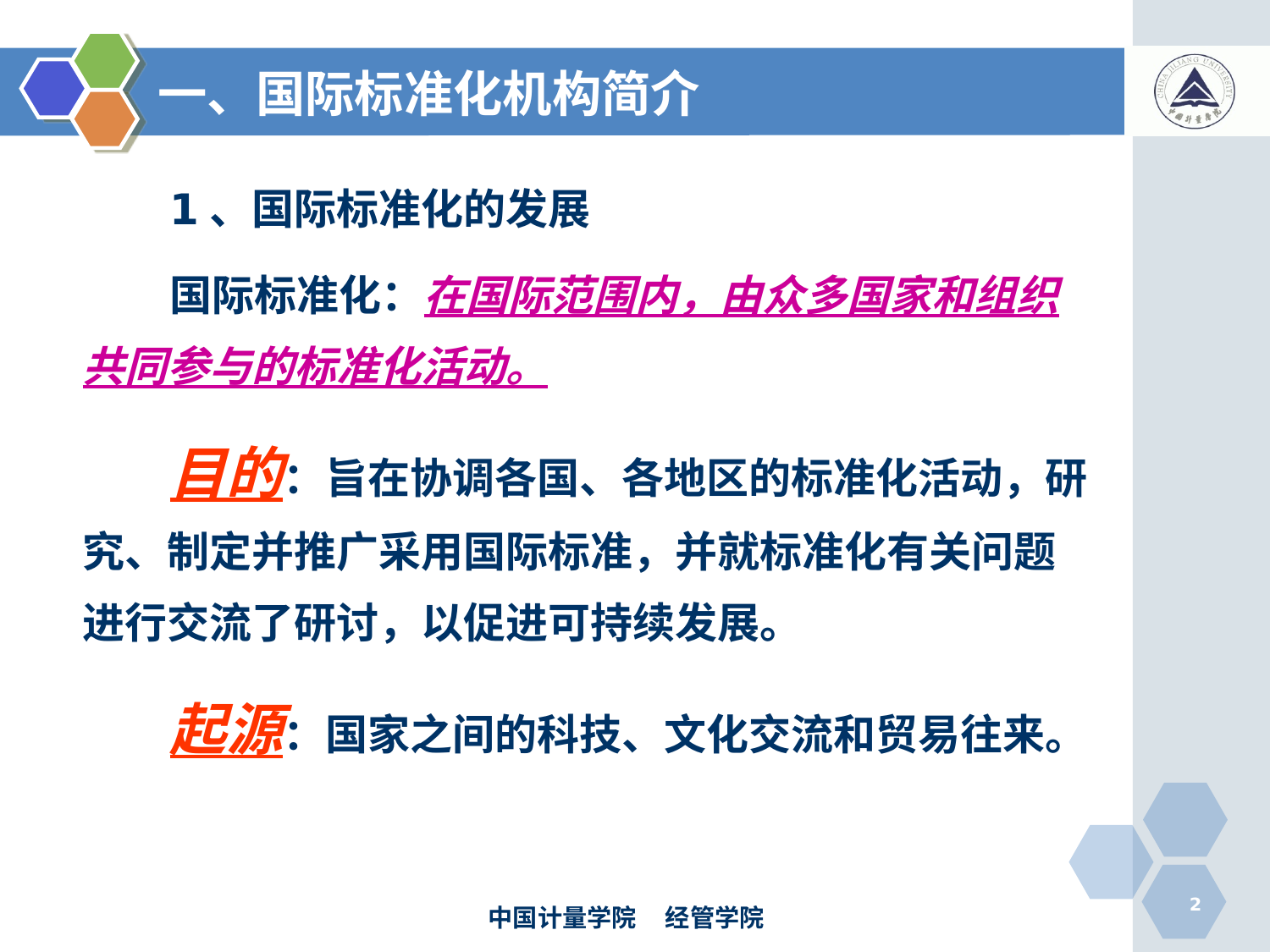

# 一、国际标准化机构简介
1、国际标准化的发展
国际标准化：在国际范围内，由众多国家和组织共同参与的标准化活动。
目的：旨在协调各国、各地区的标准化活动，研究、制定并推广采用国际标准，并就标准化有关问题进行交流了研讨，以促进可持续发展。
起源：国家之间的科技、文化交流和贸易往来。
2
中国计量学院     经管学院